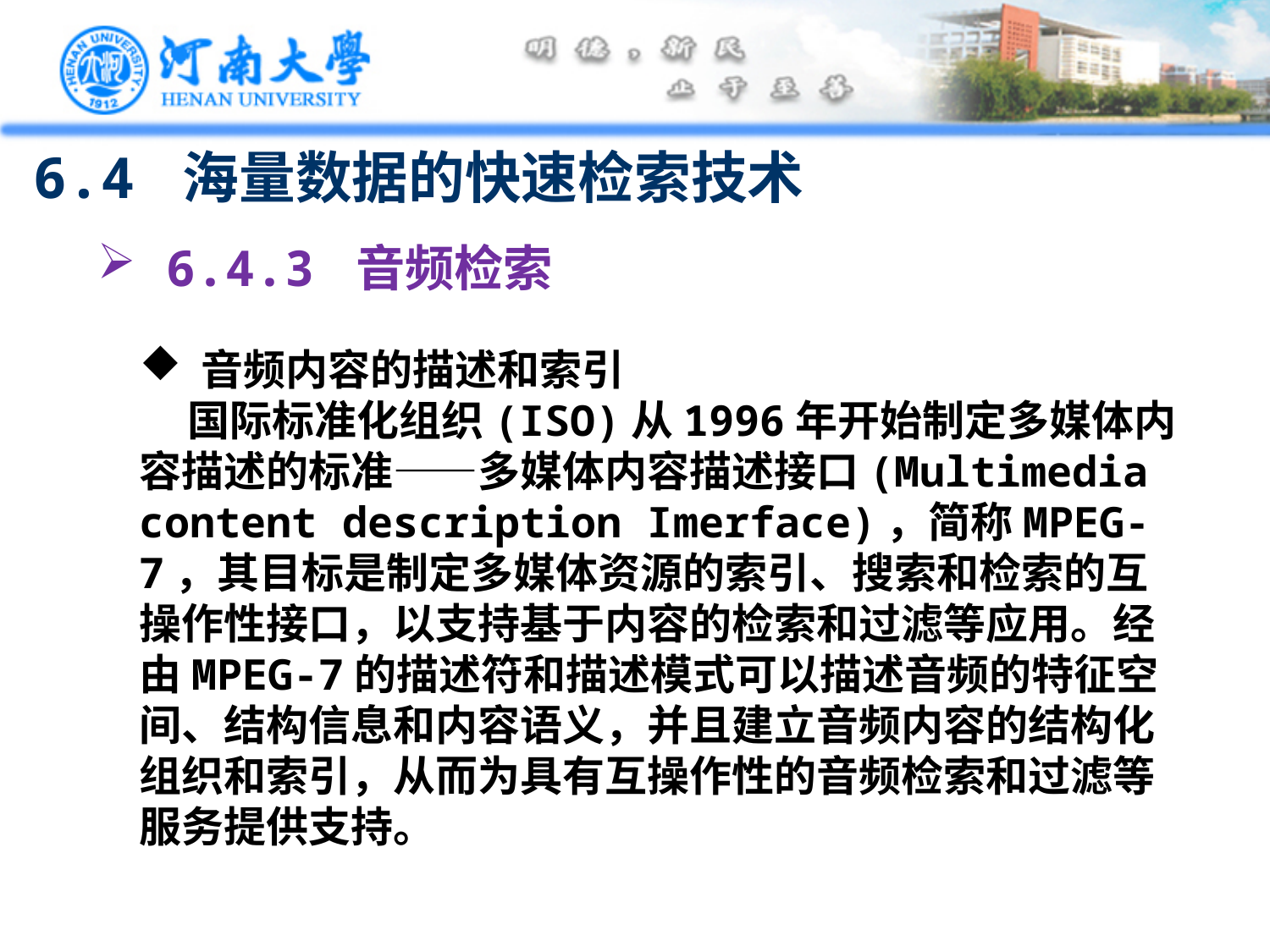

6.4 海量数据的快速检索技术
 6.4.3 音频检索
 音频内容的描述和索引
    国际标准化组织(ISO)从1996年开始制定多媒体内容描述的标准——多媒体内容描述接口(Multimedia content description Imerface)，简称MPEG-7，其目标是制定多媒体资源的索引、搜索和检索的互操作性接口，以支持基于内容的检索和过滤等应用。经由MPEG-7的描述符和描述模式可以描述音频的特征空间、结构信息和内容语义，并且建立音频内容的结构化组织和索引，从而为具有互操作性的音频检索和过滤等服务提供支持。